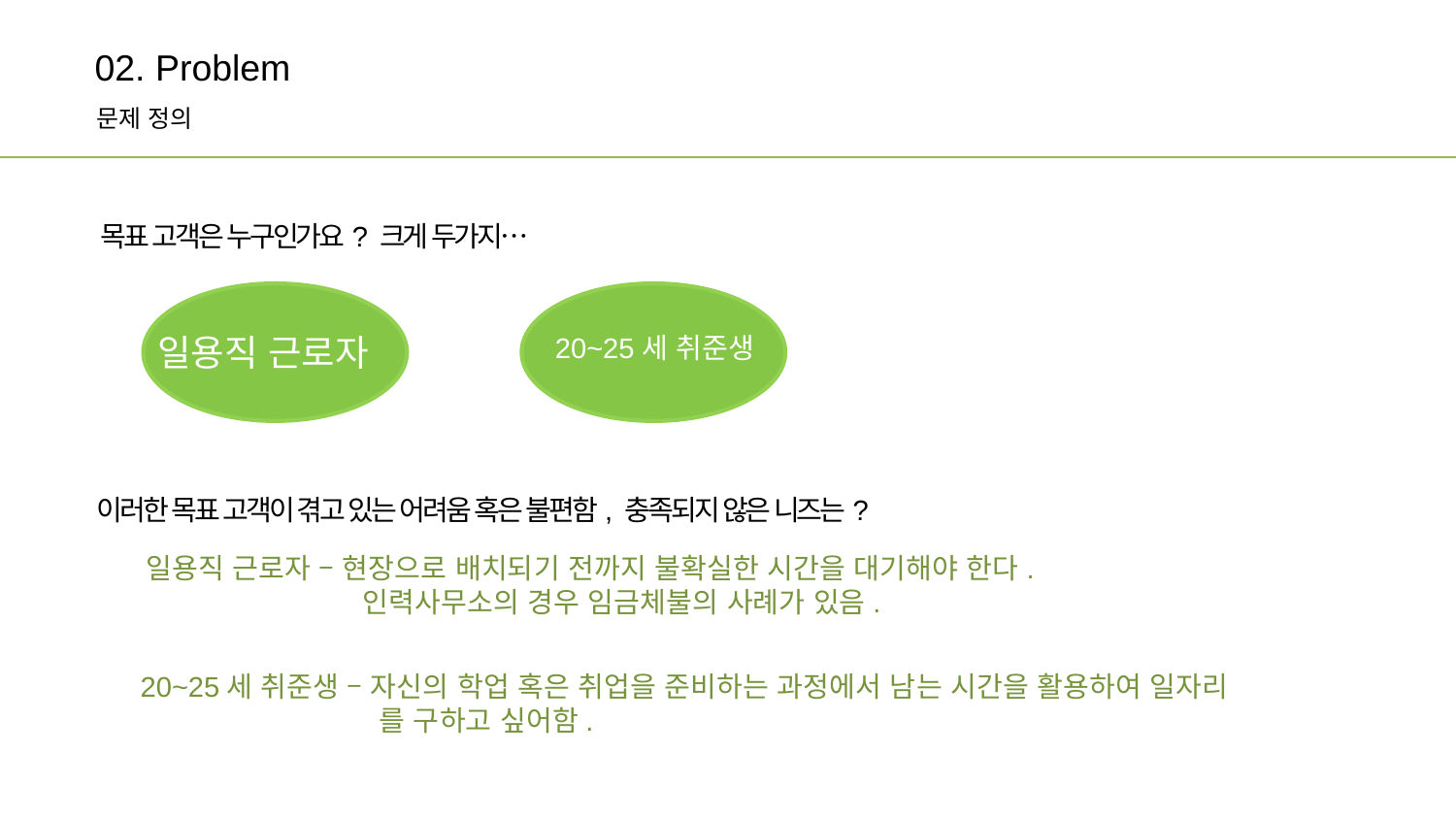

02. Problem
문제 정의
목표 고객은 누구인가요? 크게 두가지…

일용직 근로자
20~25세 취준생
이러한 목표 고객이 겪고 있는 어려움 혹은 불편함, 충족되지 않은 니즈는?
일용직 근로자 – 현장으로 배치되기 전까지 불확실한 시간을 대기해야 한다.
	        인력사무소의 경우 임금체불의 사례가 있음.
20~25세 취준생 – 자신의 학업 혹은 취업을 준비하는 과정에서 남는 시간을 활용하여 일자리
                             를 구하고 싶어함.